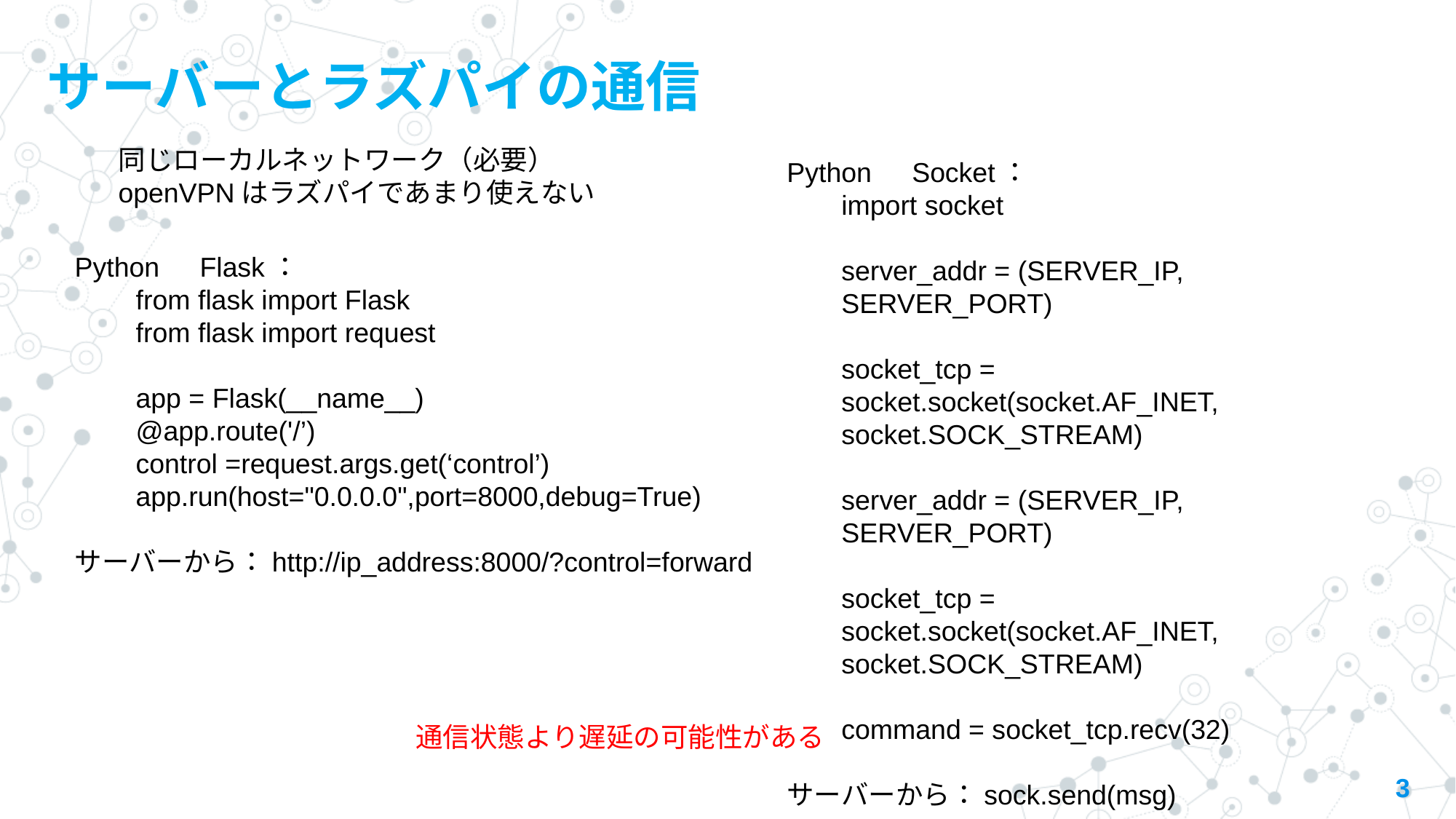

サーバーとラズパイの通信
同じローカルネットワーク（必要）
openVPNはラズパイであまり使えない
Python　Socket：
import socket

server_addr = (SERVER_IP, SERVER_PORT)

socket_tcp = socket.socket(socket.AF_INET, socket.SOCK_STREAM)

server_addr = (SERVER_IP, SERVER_PORT)

socket_tcp = socket.socket(socket.AF_INET, socket.SOCK_STREAM)

command = socket_tcp.recv(32)

サーバーから：sock.send(msg)

Python　Flask：
　　from flask import Flask
　　from flask import request

　　app = Flask(__name__)
　　@app.route('/’)
　　control =request.args.get(‘control’)
　　app.run(host="0.0.0.0",port=8000,debug=True)

サーバーから：http://ip_address:8000/?control=forward

通信状態より遅延の可能性がある
3